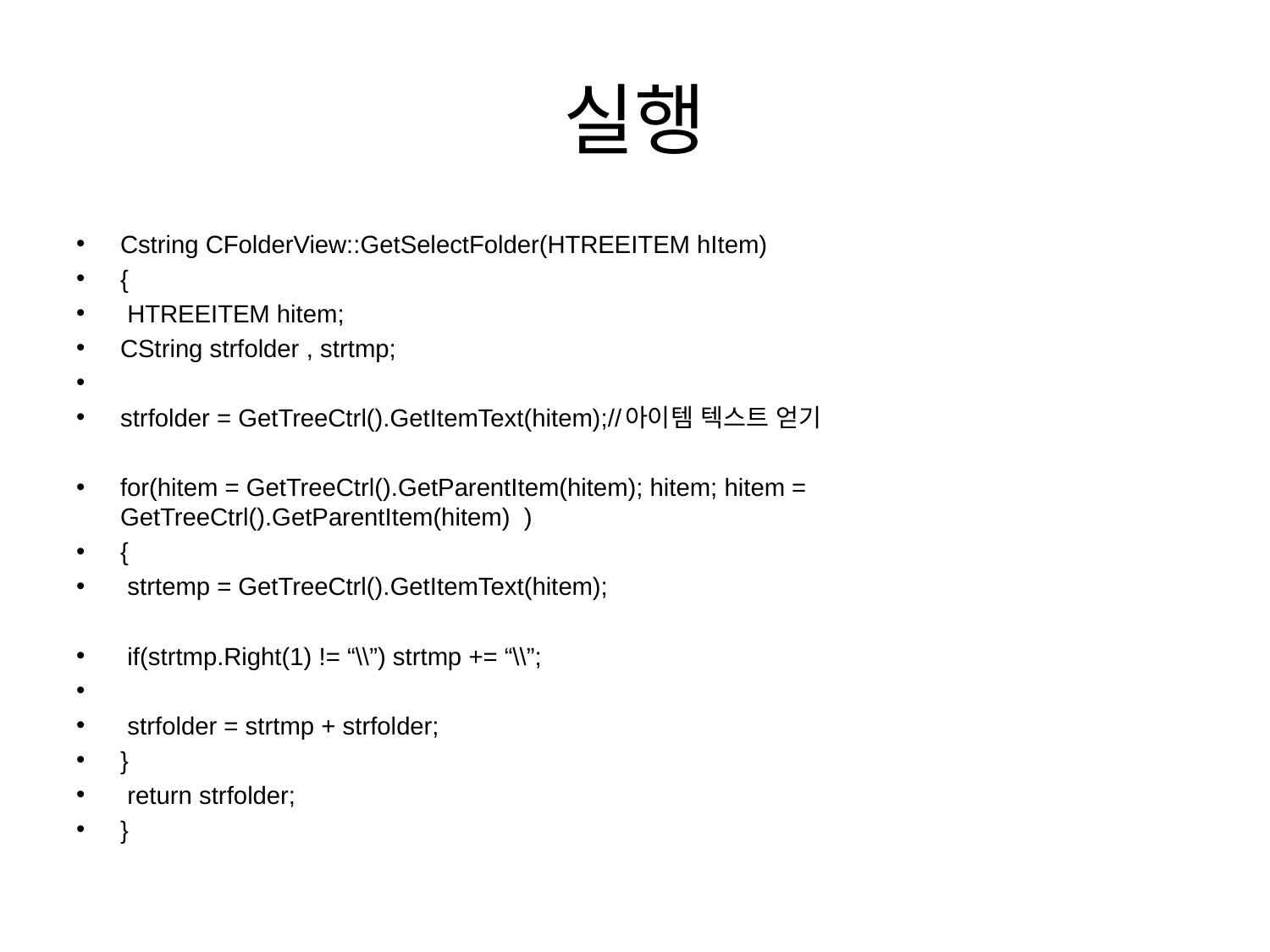

# 실행
Cstring CFolderView::GetSelectFolder(HTREEITEM hItem)
{
 HTREEITEM hitem;
CString strfolder , strtmp;

strfolder = GetTreeCtrl().GetItemText(hitem);//아이템 텍스트 얻기

for(hitem = GetTreeCtrl().GetParentItem(hitem); hitem; hitem = GetTreeCtrl().GetParentItem(hitem)  )
{
 strtemp = GetTreeCtrl().GetItemText(hitem);

 if(strtmp.Right(1) != “\\”) strtmp += “\\”;

 strfolder = strtmp + strfolder;
}
 return strfolder;
}